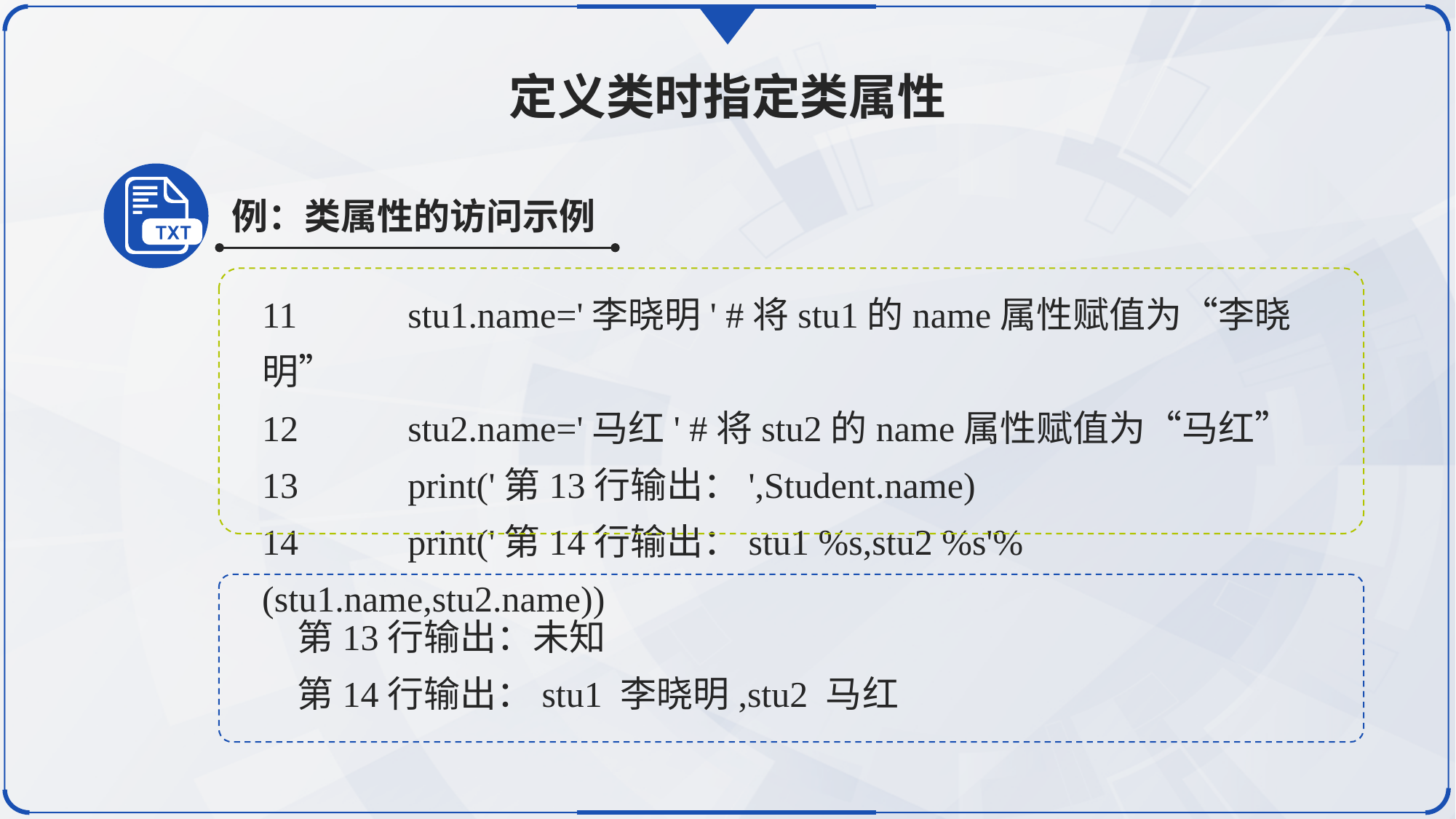

定义类时指定类属性

例：类属性的访问示例

11	    stu1.name='李晓明' #将stu1的name属性赋值为“李晓明”
12	    stu2.name='马红' #将stu2的name属性赋值为“马红”
13	    print('第13行输出：',Student.name)
14	    print('第14行输出：stu1 %s,stu2 %s'%(stu1.name,stu2.name))

第13行输出：未知
第14行输出：stu1 李晓明,stu2 马红